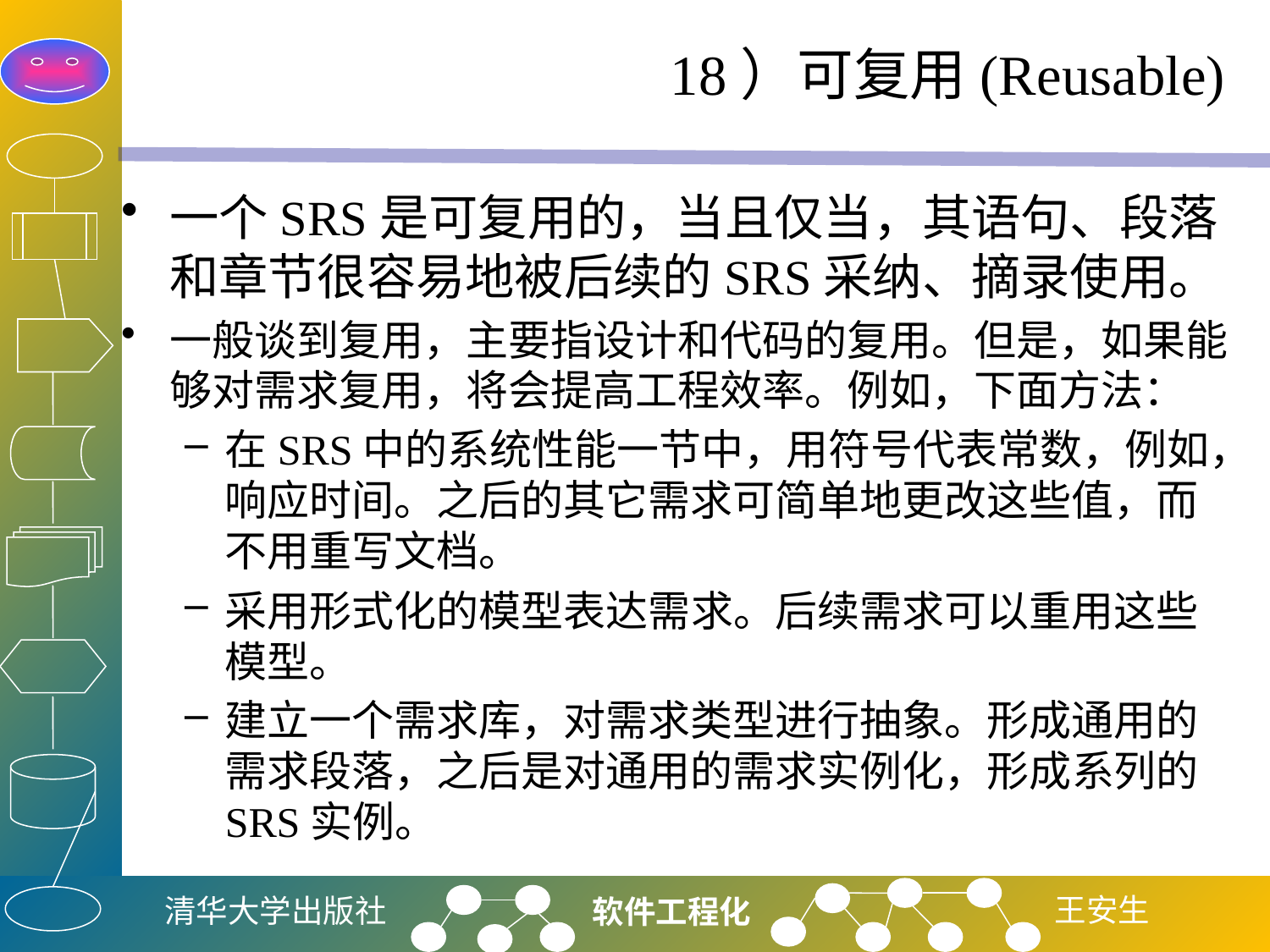

# 18）可复用(Reusable)
一个SRS是可复用的，当且仅当，其语句、段落和章节很容易地被后续的SRS采纳、摘录使用。
一般谈到复用，主要指设计和代码的复用。但是，如果能够对需求复用，将会提高工程效率。例如，下面方法：
在SRS中的系统性能一节中，用符号代表常数，例如，响应时间。之后的其它需求可简单地更改这些值，而不用重写文档。
采用形式化的模型表达需求。后续需求可以重用这些模型。
建立一个需求库，对需求类型进行抽象。形成通用的需求段落，之后是对通用的需求实例化，形成系列的SRS实例。